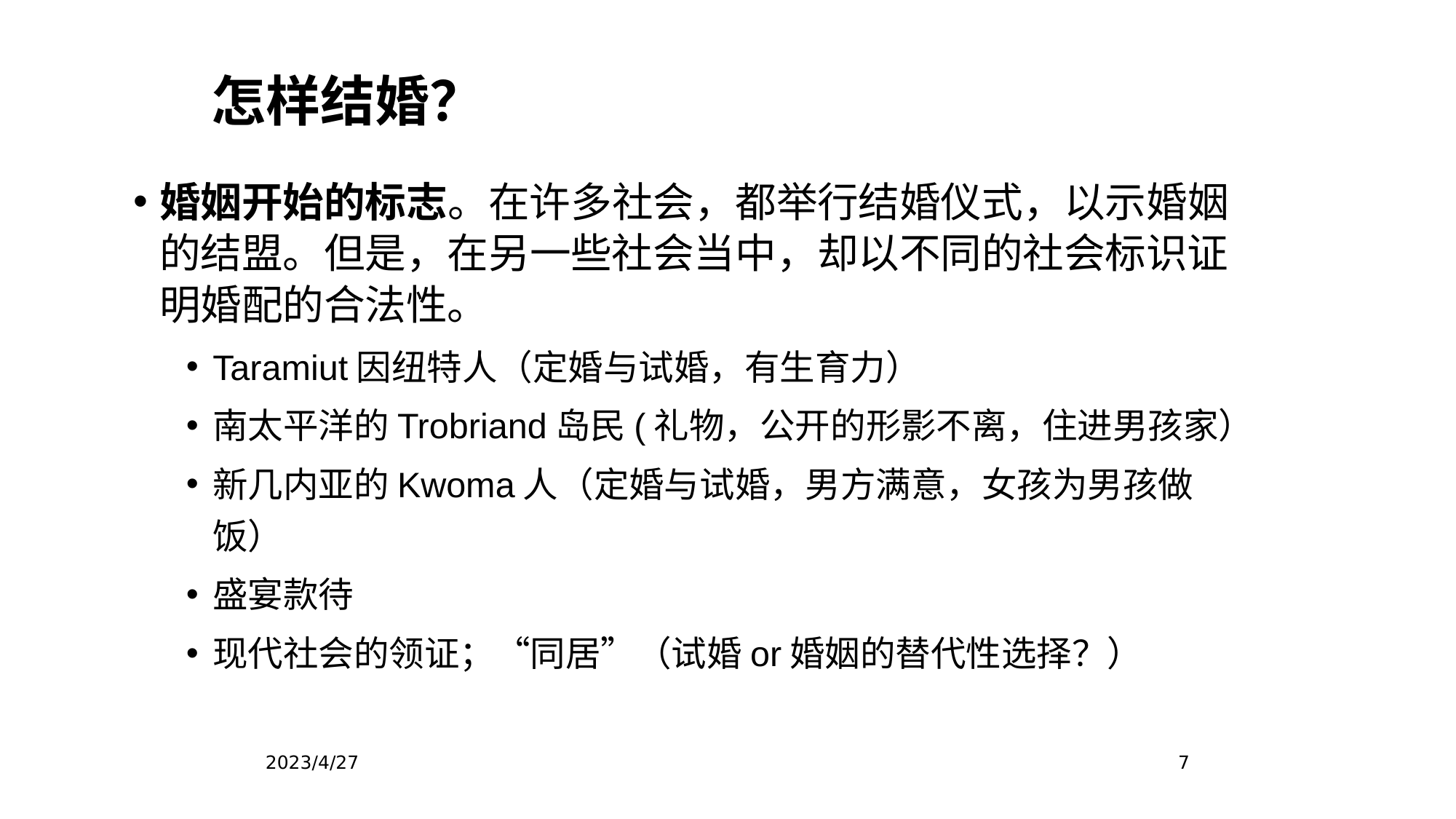

怎样结婚？
婚姻开始的标志。在许多社会，都举行结婚仪式，以示婚姻的结盟。但是，在另一些社会当中，却以不同的社会标识证明婚配的合法性。
Taramiut因纽特人（定婚与试婚，有生育力）
南太平洋的Trobriand岛民(礼物，公开的形影不离，住进男孩家）
新几内亚的Kwoma人（定婚与试婚，男方满意，女孩为男孩做饭）
盛宴款待
现代社会的领证；“同居”（试婚or婚姻的替代性选择？）

2023/4/27
7